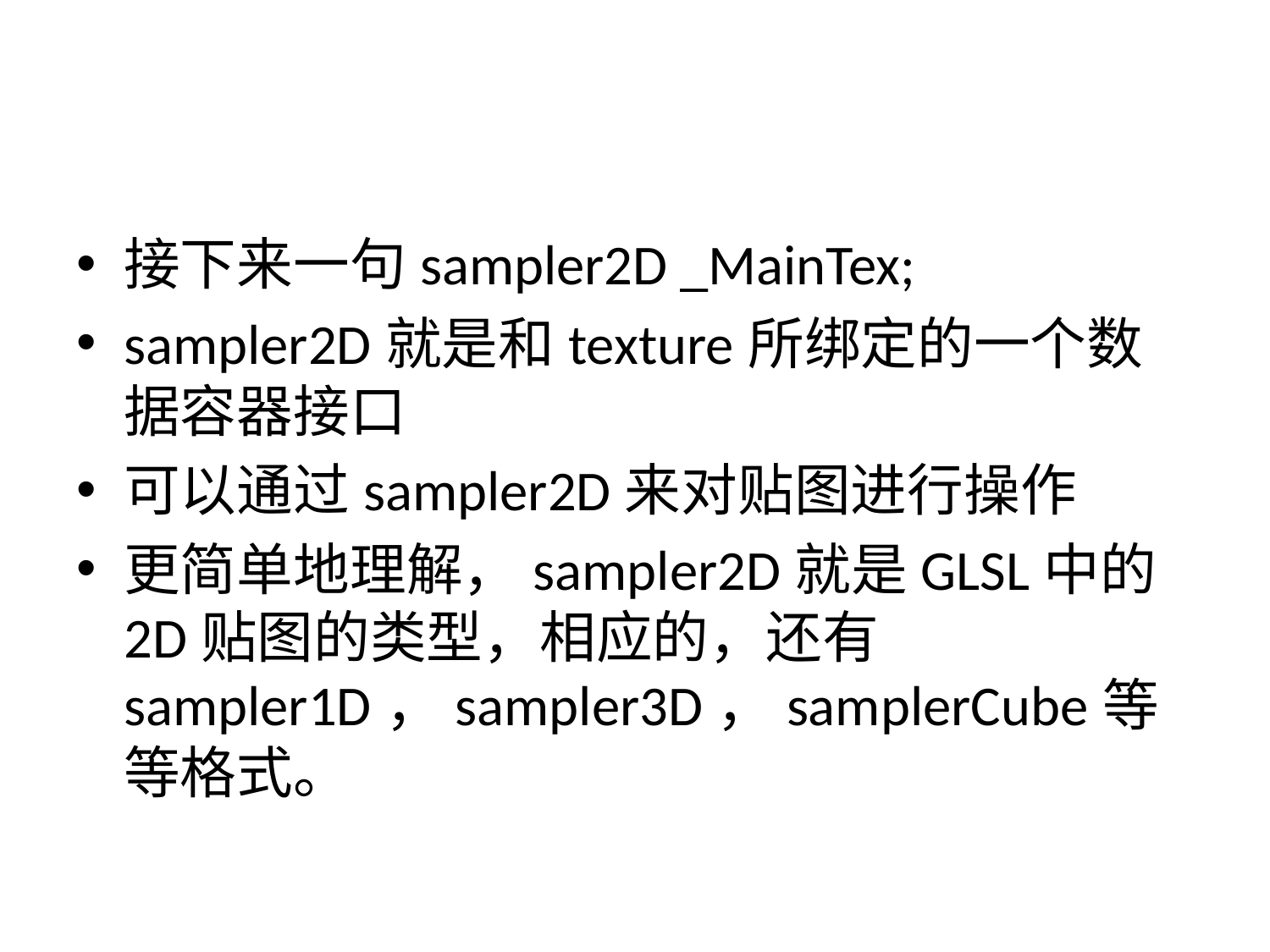

#
接下来一句sampler2D _MainTex;
sampler2D就是和texture所绑定的一个数据容器接口
可以通过sampler2D来对贴图进行操作
更简单地理解，sampler2D就是GLSL中的2D贴图的类型，相应的，还有sampler1D，sampler3D，samplerCube等等格式。